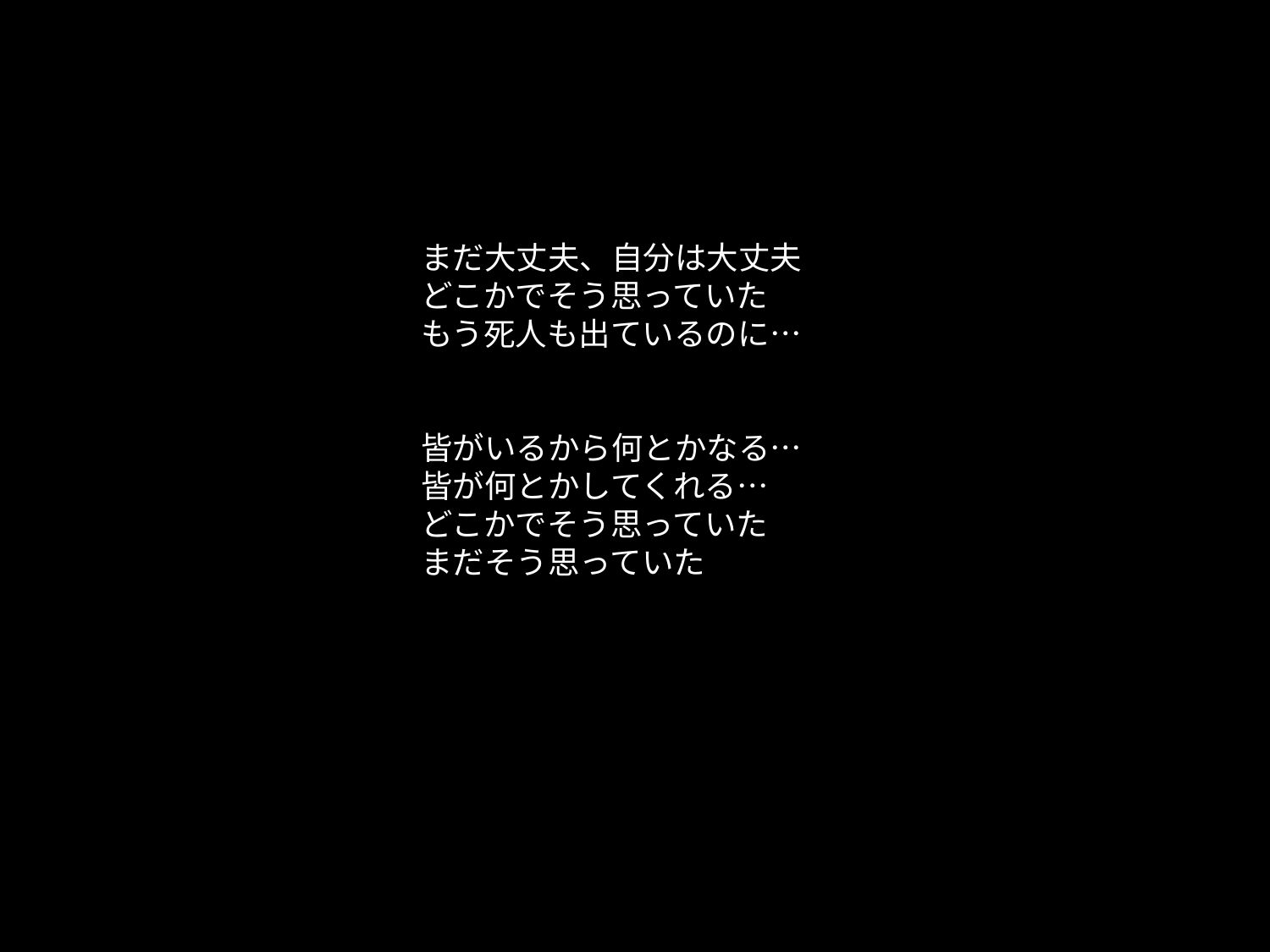

まだ大丈夫、自分は大丈夫
どこかでそう思っていた
もう死人も出ているのに…

皆がいるから何とかなる…
皆が何とかしてくれる…
どこかでそう思っていた
まだそう思っていた